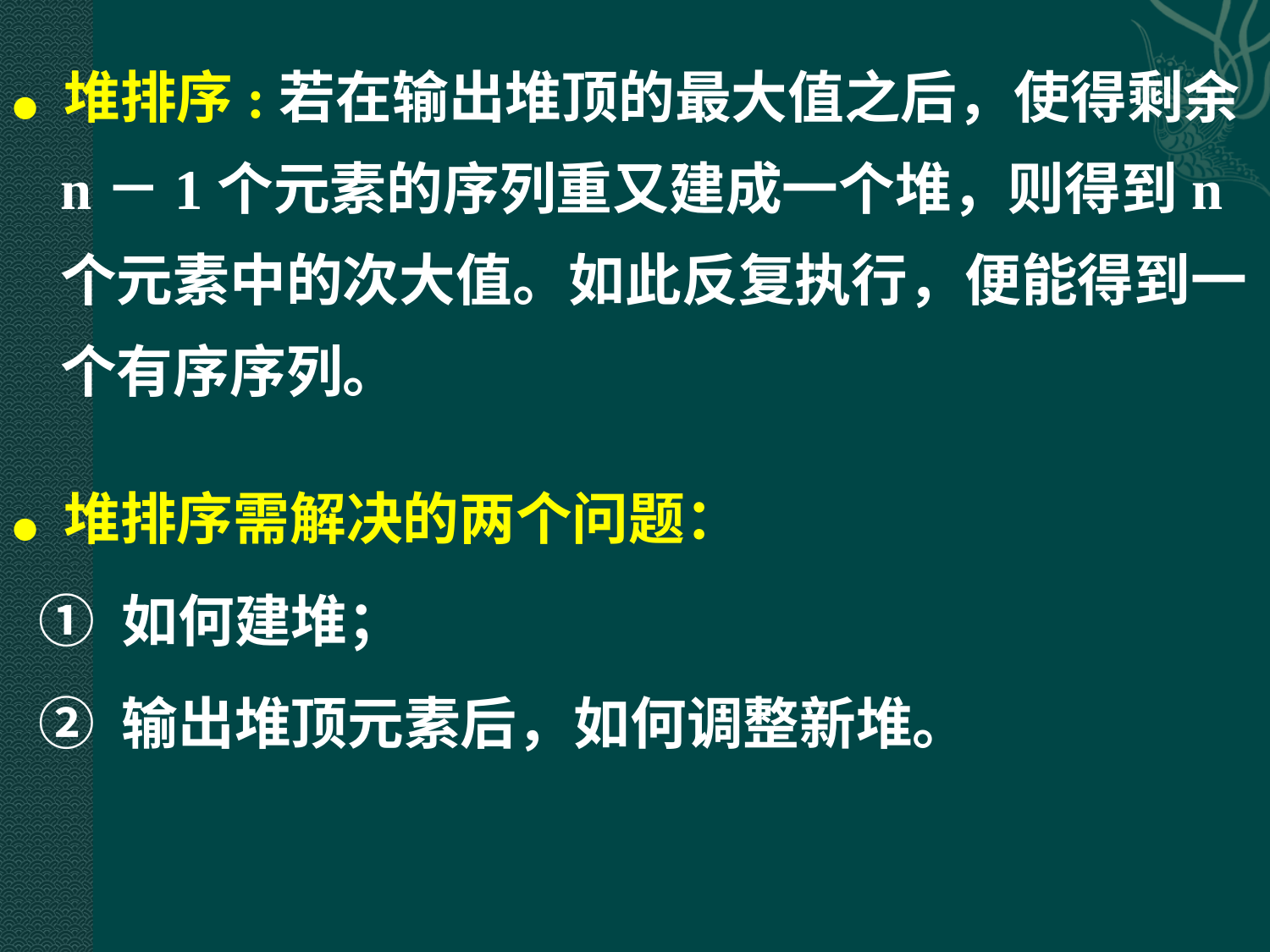

● 堆排序:若在输出堆顶的最大值之后，使得剩余n－1个元素的序列重又建成一个堆，则得到n个元素中的次大值。如此反复执行，便能得到一个有序序列。

● 堆排序需解决的两个问题：
  ① 如何建堆；
  ② 输出堆顶元素后，如何调整新堆。